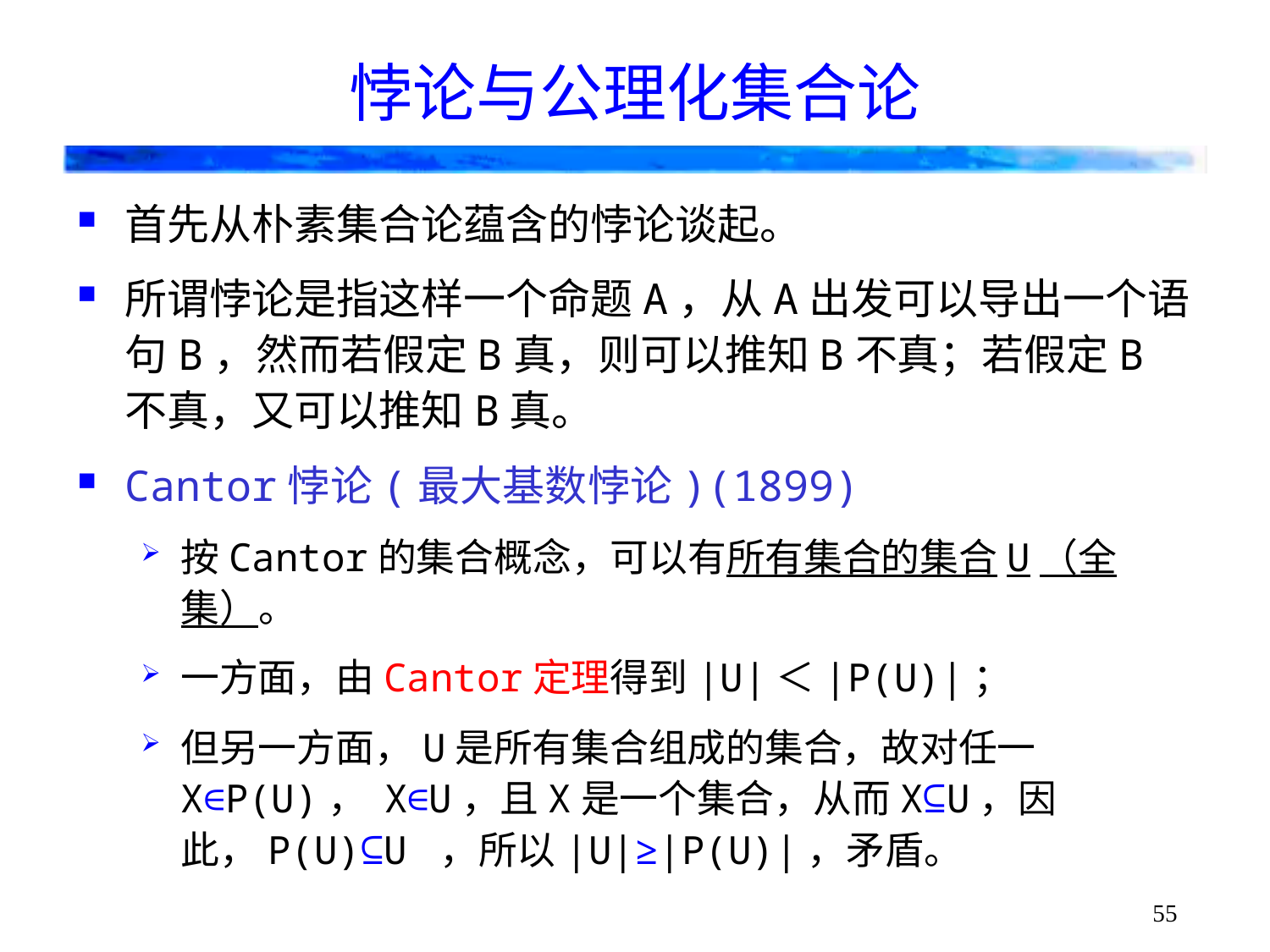

# 悖论与公理化集合论
首先从朴素集合论蕴含的悖论谈起。
所谓悖论是指这样一个命题A，从A出发可以导出一个语句B，然而若假定B真，则可以推知B不真；若假定B不真，又可以推知B真。
Cantor悖论(最大基数悖论)(1899)
按Cantor的集合概念，可以有所有集合的集合U（全集）。
一方面，由Cantor定理得到|U|＜|P(U)|；
但另一方面，U是所有集合组成的集合，故对任一X∈P(U)， X∈U，且X是一个集合，从而X⊆U，因此，P(U)⊆U ，所以|U|≥|P(U)|，矛盾。

55